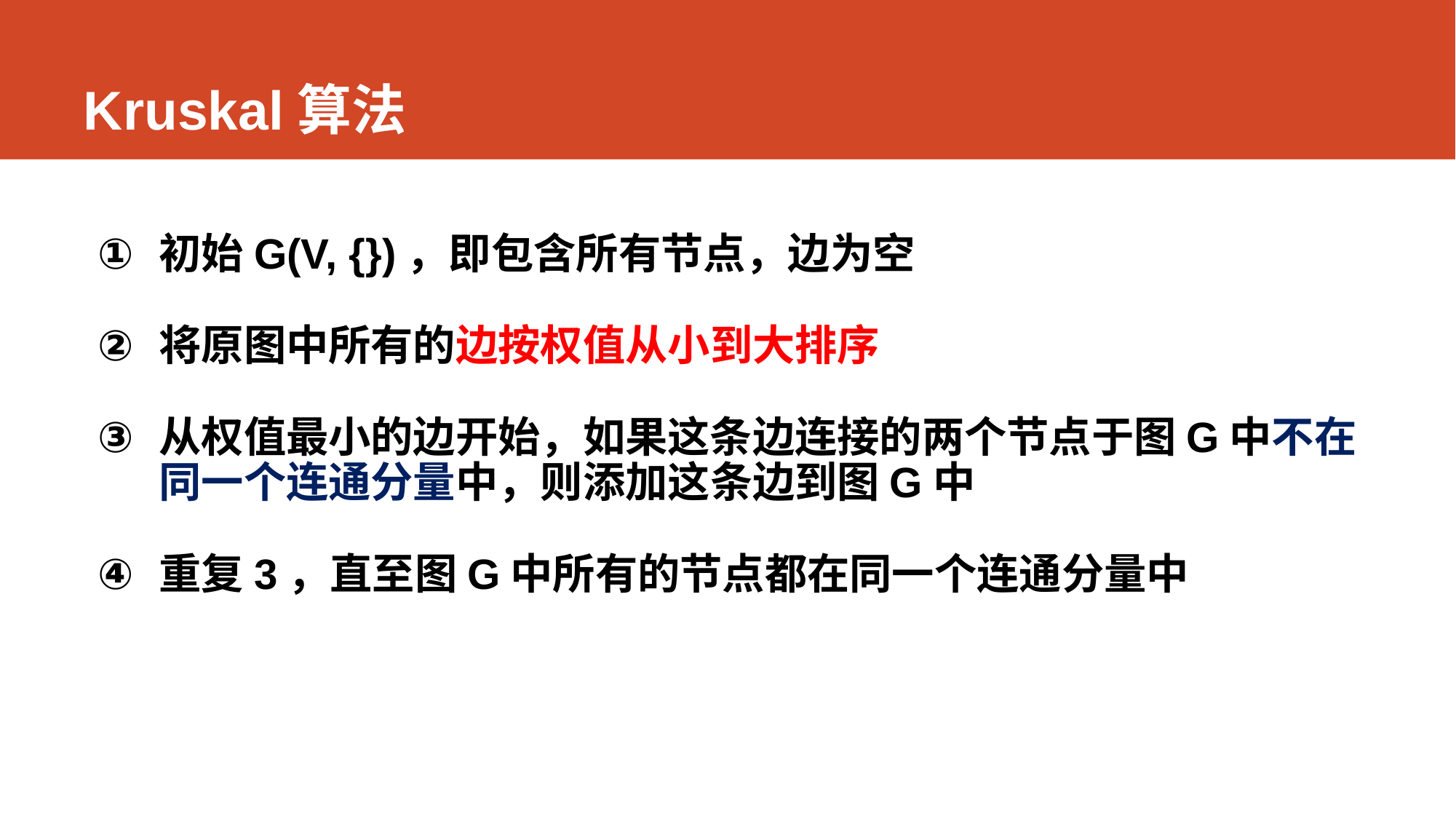

# Kruskal算法
初始G(V, {})，即包含所有节点，边为空

将原图中所有的边按权值从小到大排序

从权值最小的边开始，如果这条边连接的两个节点于图G中不在同一个连通分量中，则添加这条边到图G中

重复3，直至图G中所有的节点都在同一个连通分量中